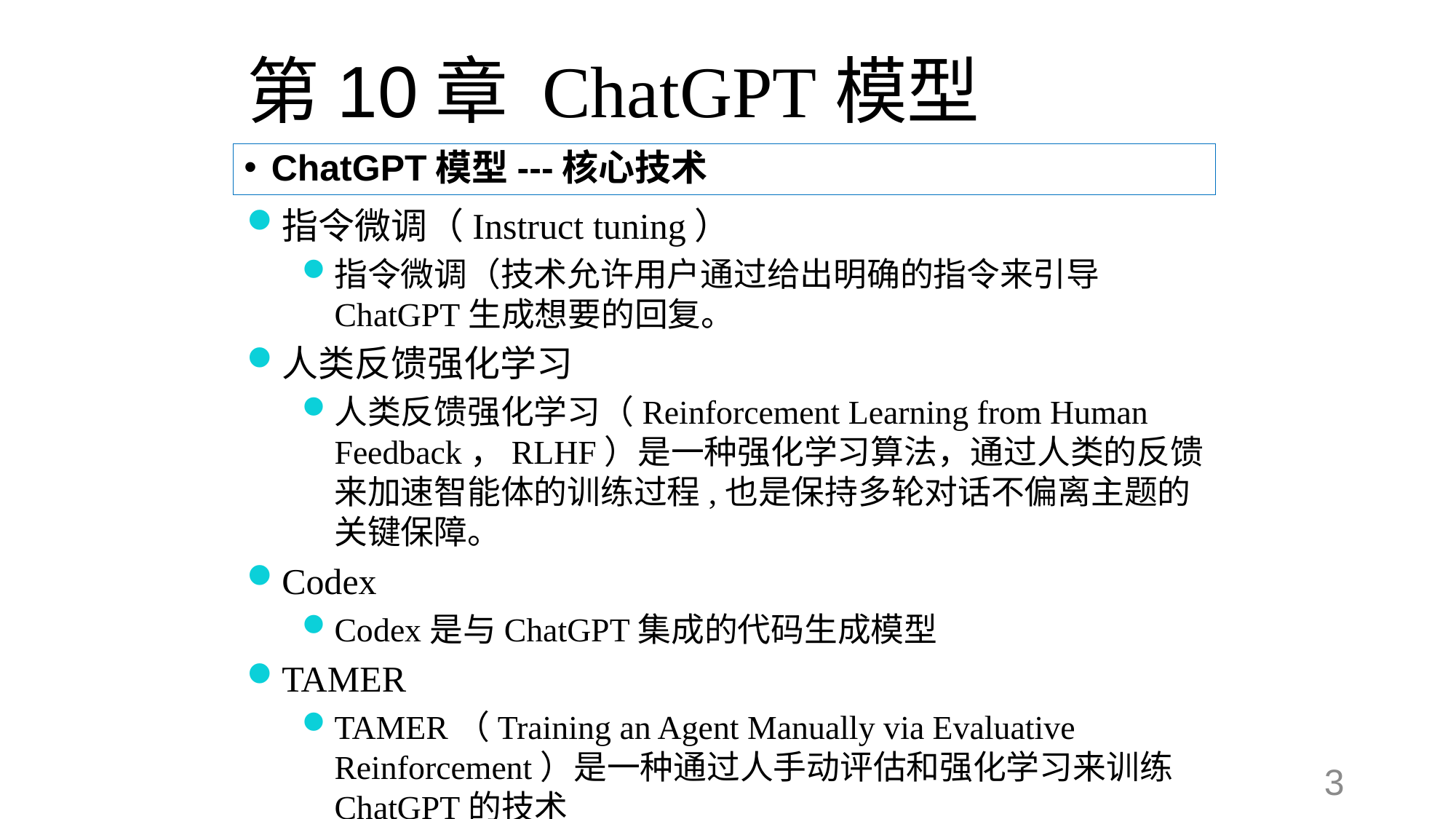

# 第10章 ChatGPT模型
ChatGPT模型---核心技术

指令微调（Instruct tuning）
指令微调（技术允许用户通过给出明确的指令来引导ChatGPT生成想要的回复。
人类反馈强化学习
人类反馈强化学习（Reinforcement Learning from Human Feedback，RLHF）是一种强化学习算法，通过人类的反馈来加速智能体的训练过程,也是保持多轮对话不偏离主题的关键保障。
Codex
Codex是与ChatGPT集成的代码生成模型
TAMER
TAMER（Training an Agent Manually via Evaluative Reinforcement）是一种通过人手动评估和强化学习来训练ChatGPT的技术

3